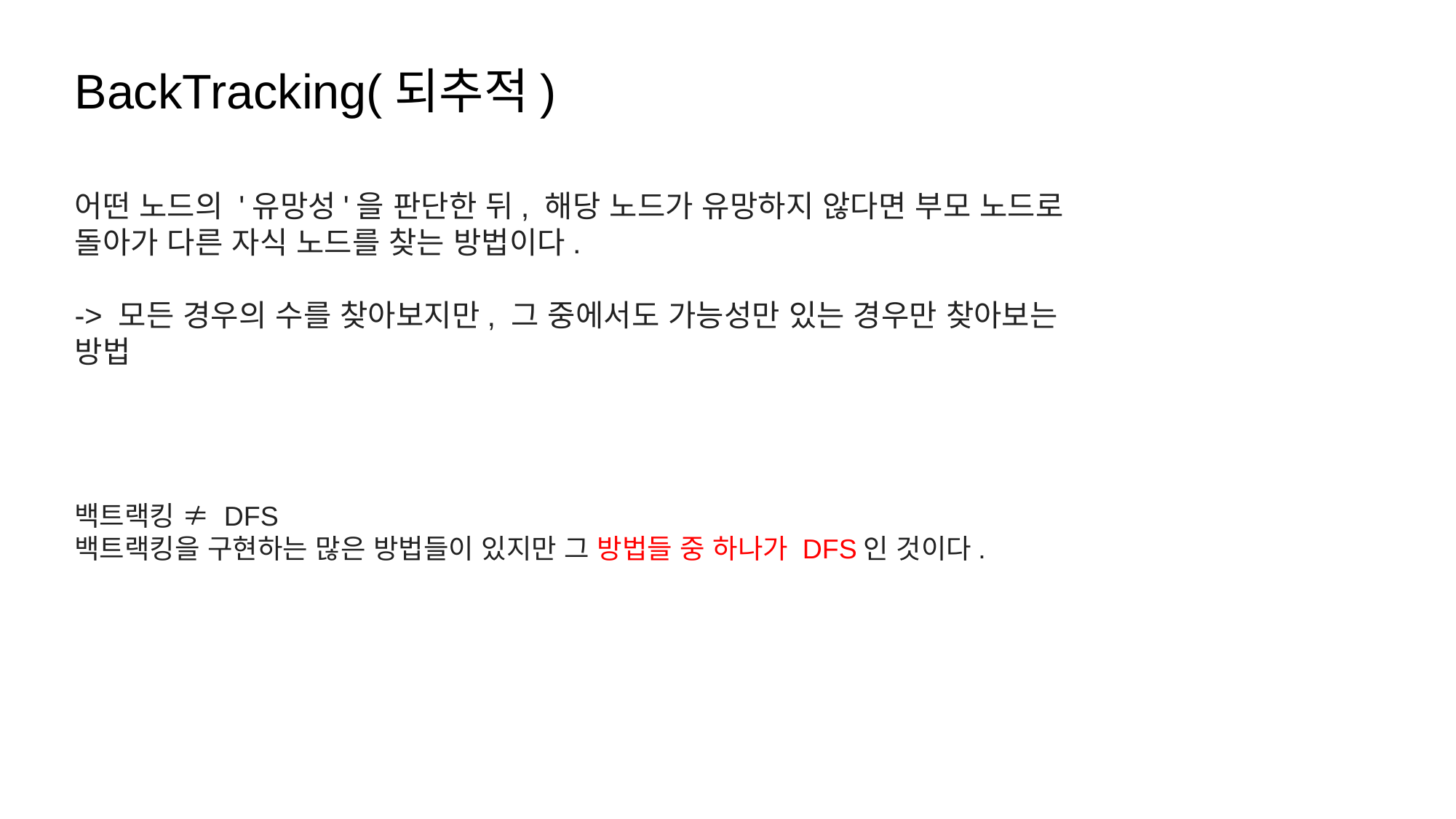

BackTracking(되추적)
어떤 노드의 '유망성'을 판단한 뒤, 해당 노드가 유망하지 않다면 부모 노드로 돌아가 다른 자식 노드를 찾는 방법이다.

-> 모든 경우의 수를 찾아보지만, 그 중에서도 가능성만 있는 경우만 찾아보는 방법

백트랙킹 ≠ DFS
백트랙킹을 구현하는 많은 방법들이 있지만 그 방법들 중 하나가 DFS인 것이다.